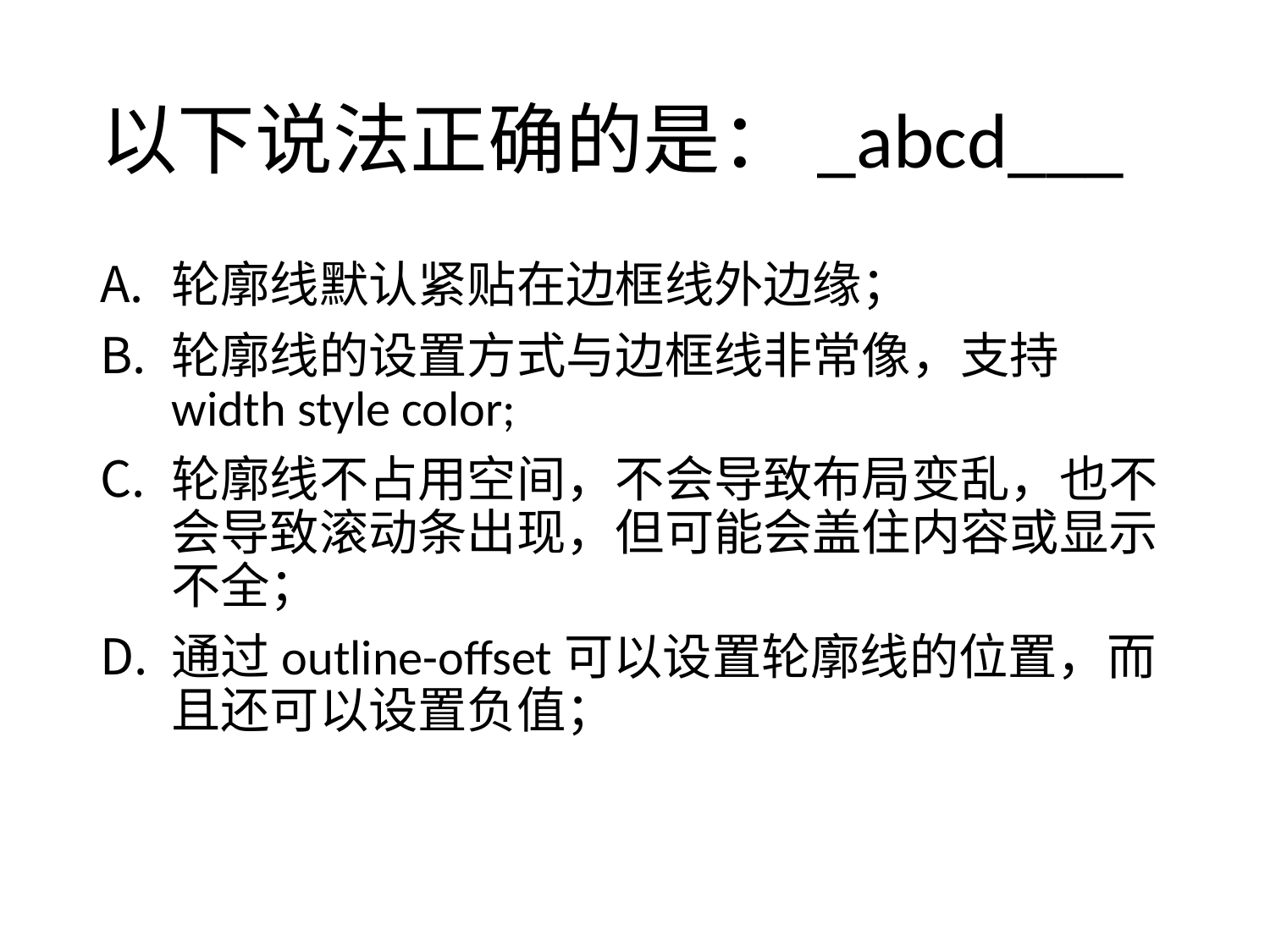

# 以下说法正确的是：_abcd___
轮廓线默认紧贴在边框线外边缘；
轮廓线的设置方式与边框线非常像，支持width style color;
轮廓线不占用空间，不会导致布局变乱，也不会导致滚动条出现，但可能会盖住内容或显示不全；
通过outline-offset可以设置轮廓线的位置，而且还可以设置负值；